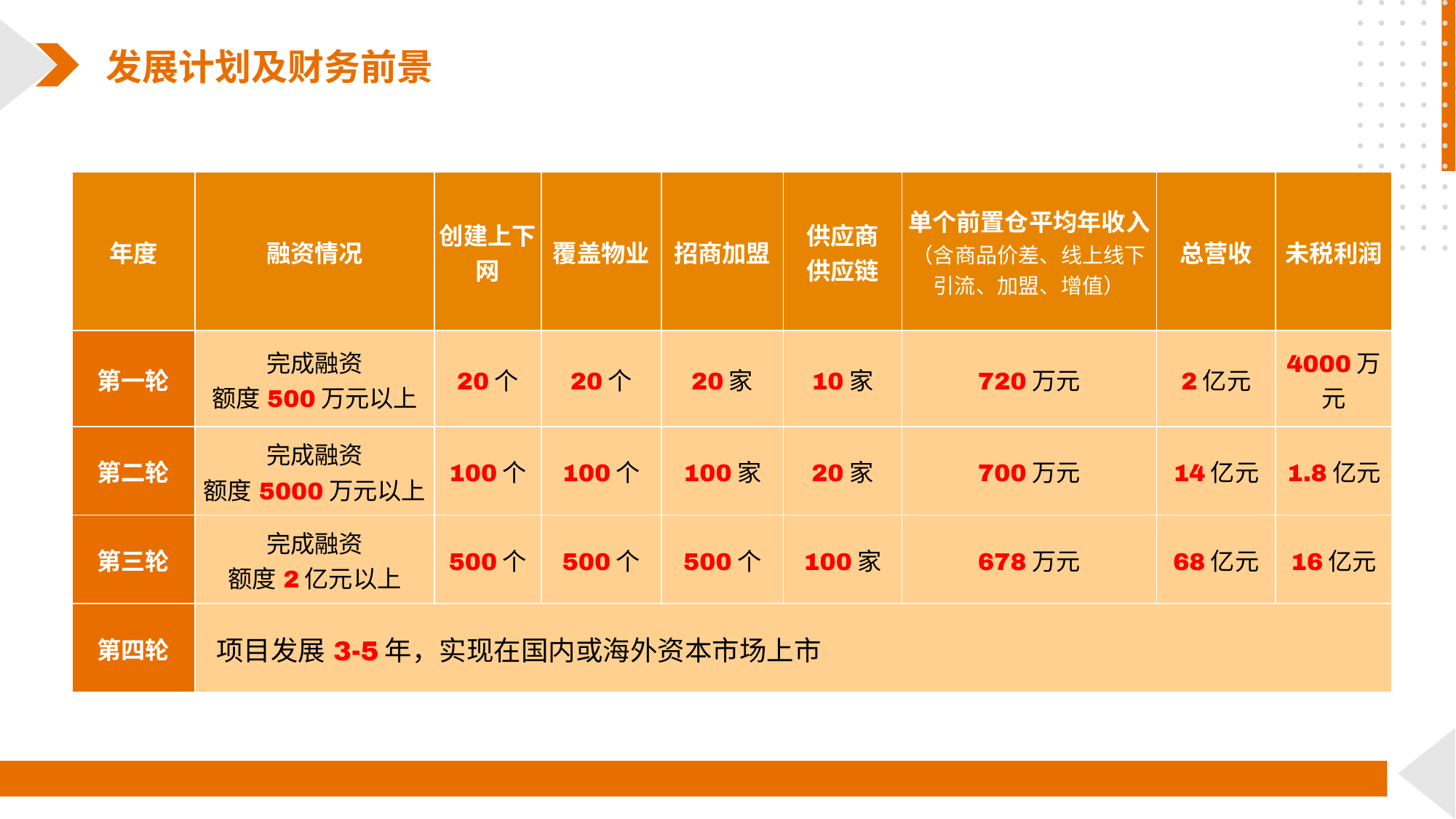

发展计划及财务前景
| 年度 | 融资情况 | 创建上下网 | 覆盖物业 | 招商加盟 | 供应商 供应链 | 单个前置仓平均年收入 （含商品价差、线上线下引流、加盟、增值） | 总营收 | 未税利润 |
| --- | --- | --- | --- | --- | --- | --- | --- | --- |
| 第一轮 | 完成融资 额度500万元以上 | 20个 | 20个 | 20家 | 10家 | 720万元 | 2亿元 | 4000万元 |
| 第二轮 | 完成融资 额度5000万元以上 | 100个 | 100个 | 100家 | 20家 | 700万元 | 14亿元 | 1.8亿元 |
| 第三轮 | 完成融资 额度2亿元以上 | 500个 | 500个 | 500个 | 100家 | 678万元 | 68亿元 | 16亿元 |
| 第四轮 | 项目发展3-5年，实现在国内或海外资本市场上市 |  |  |  |  |  |  |  |